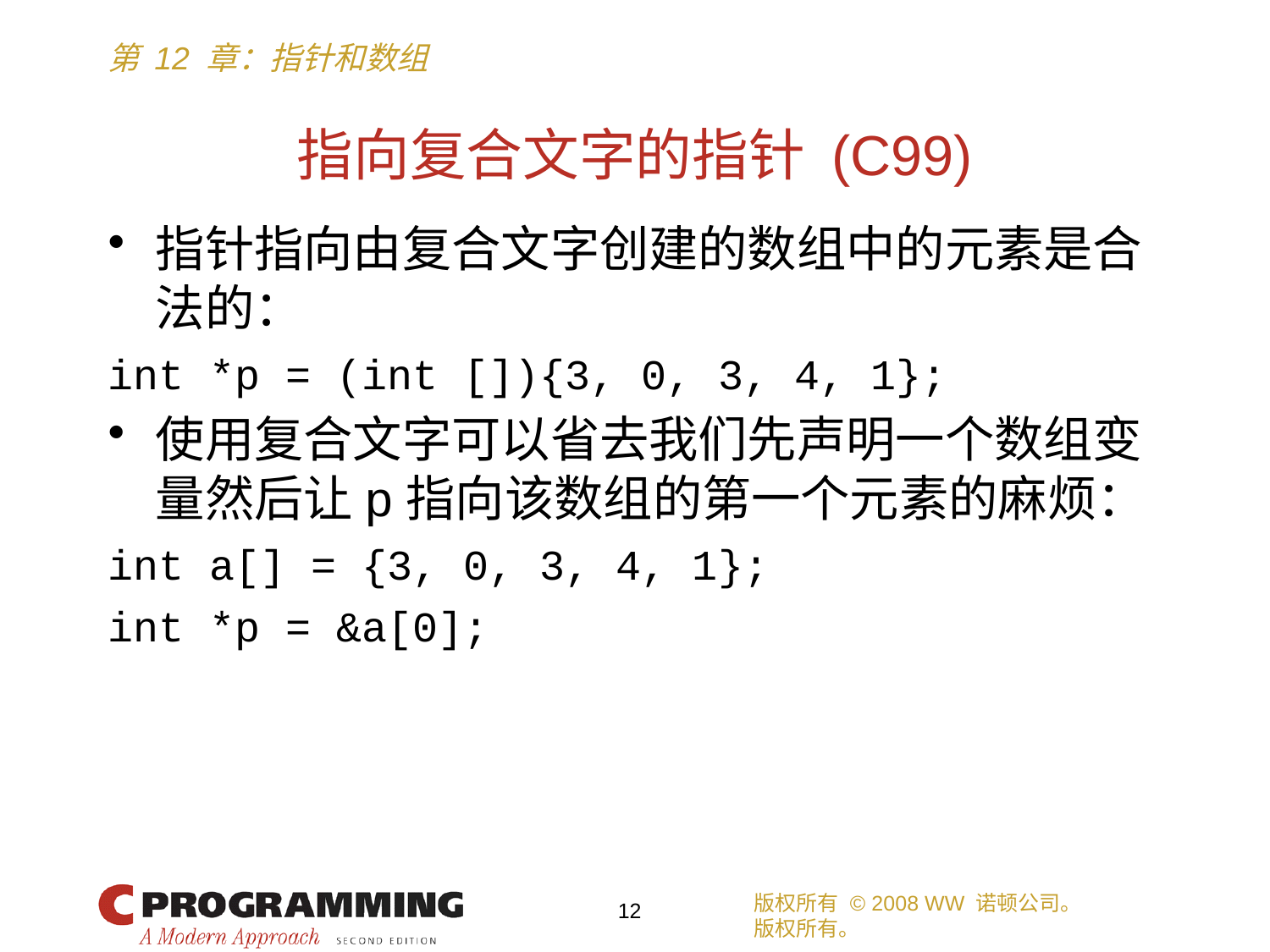

# 指向复合文字的指针 (C99)
指针指向由复合文字创建的数组中的元素是合法的：
int *p = (int []){3, 0, 3, 4, 1};
使用复合文字可以省去我们先声明一个数组变量然后让p指向该数组的第一个元素的麻烦：
int a[] = {3, 0, 3, 4, 1};
int *p = &a[0];
版权所有 © 2008 WW 诺顿公司。
版权所有。
12